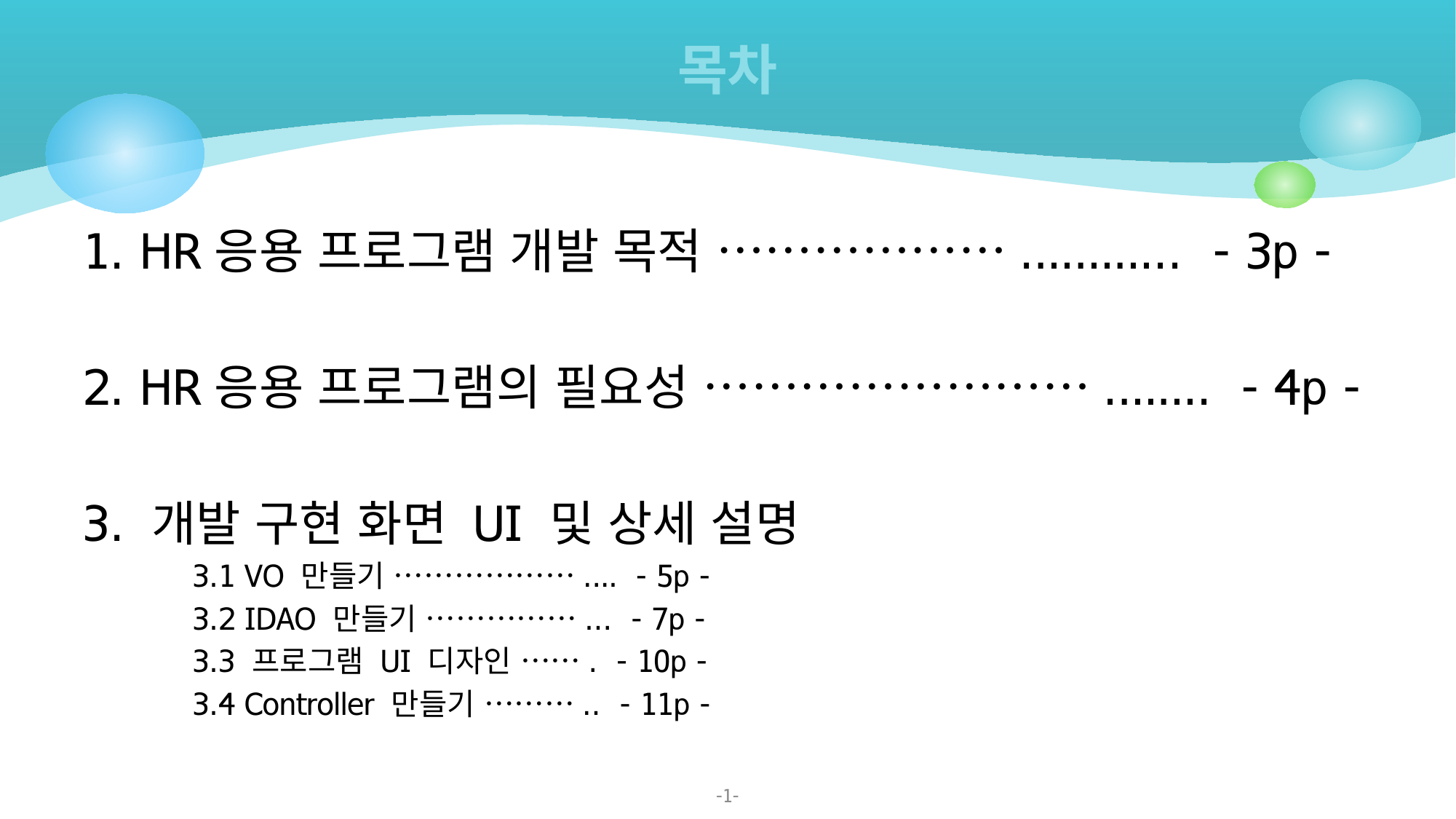

# 목차
1. HR응용 프로그램 개발 목적 ……………….………..  - 3p -

2. HR응용 프로그램의 필요성 …………………….…….  - 4p -

3. 개발 구현 화면 UI 및 상세 설명
	3.1 VO 만들기 ……………….…  - 5p -
	3.2 IDAO 만들기 ……………...  - 7p -
	3.3 프로그램 UI 디자인 …….  - 10p -
	3.4 Controller 만들기 ………..  - 11p -
-1-